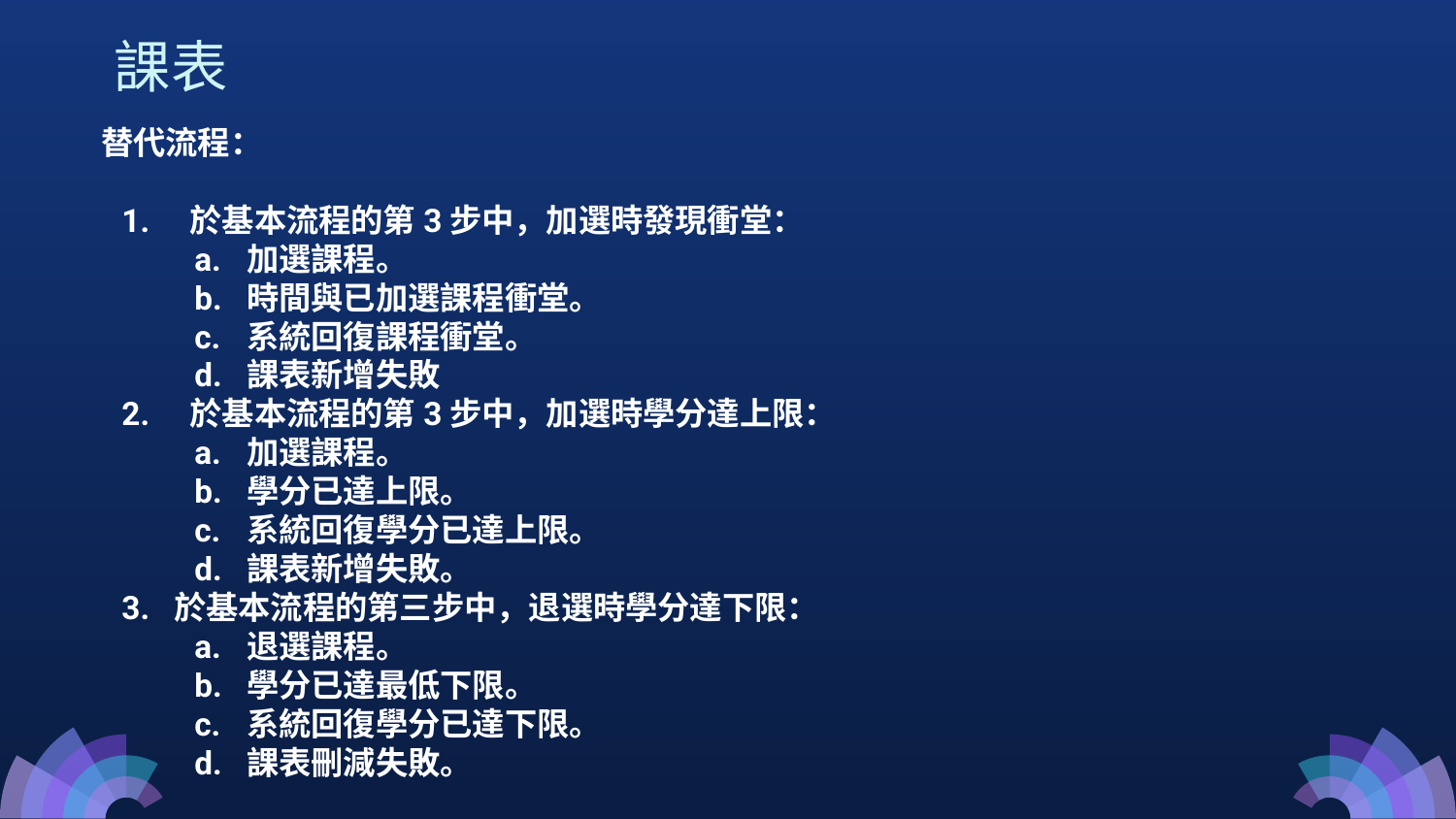

課表
替代流程：

 於基本流程的第3步中，加選時發現衝堂：
加選課程。
時間與已加選課程衝堂。
系統回復課程衝堂。
課表新增失敗
 於基本流程的第3步中，加選時學分達上限：
加選課程。
學分已達上限。
系統回復學分已達上限。
課表新增失敗。
於基本流程的第三步中，退選時學分達下限：
退選課程。
學分已達最低下限。
系統回復學分已達下限。
課表刪減失敗。